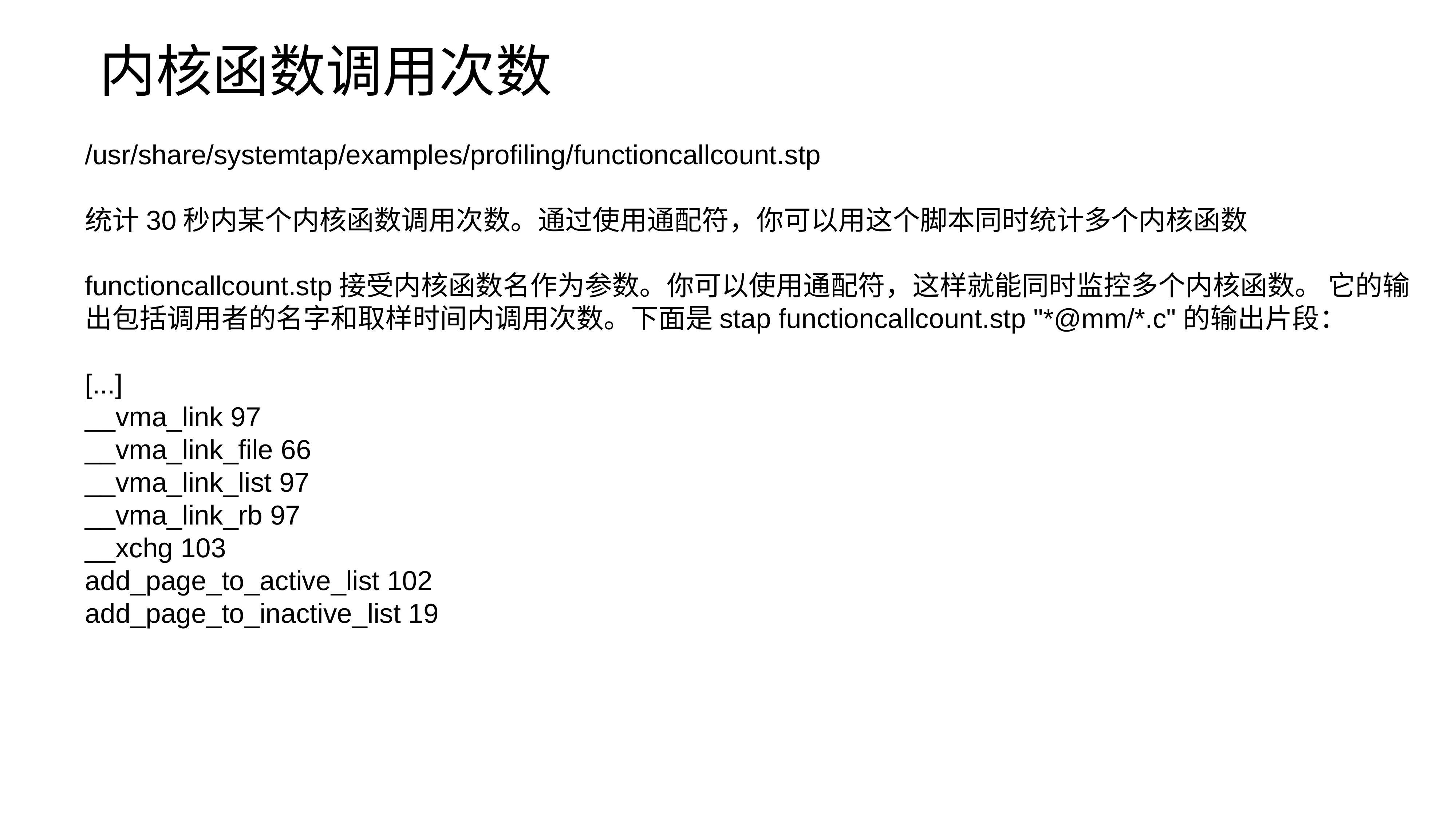

内核函数调用次数
/usr/share/systemtap/examples/profiling/functioncallcount.stp

统计30秒内某个内核函数调用次数。通过使用通配符，你可以用这个脚本同时统计多个内核函数

functioncallcount.stp接受内核函数名作为参数。你可以使用通配符，这样就能同时监控多个内核函数。 它的输出包括调用者的名字和取样时间内调用次数。下面是stap functioncallcount.stp "*@mm/*.c"的输出片段：

[...]
__vma_link 97
__vma_link_file 66
__vma_link_list 97
__vma_link_rb 97
__xchg 103
add_page_to_active_list 102
add_page_to_inactive_list 19